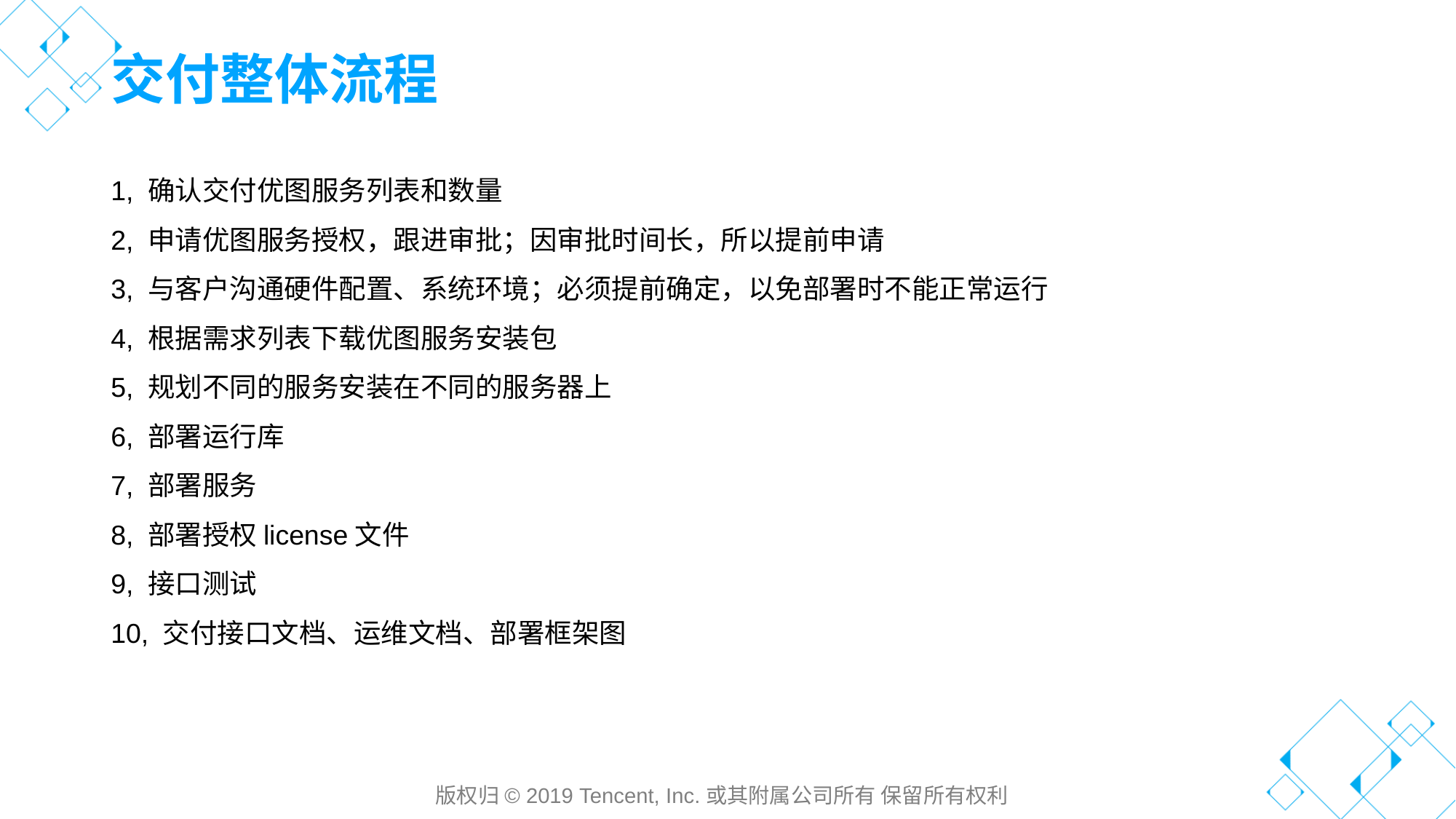

# 交付整体流程
1, 确认交付优图服务列表和数量
2, 申请优图服务授权，跟进审批；因审批时间长，所以提前申请
3, 与客户沟通硬件配置、系统环境；必须提前确定，以免部署时不能正常运行
4, 根据需求列表下载优图服务安装包
5, 规划不同的服务安装在不同的服务器上
6, 部署运行库
7, 部署服务
8, 部署授权license文件
9, 接口测试
10, 交付接口文档、运维文档、部署框架图